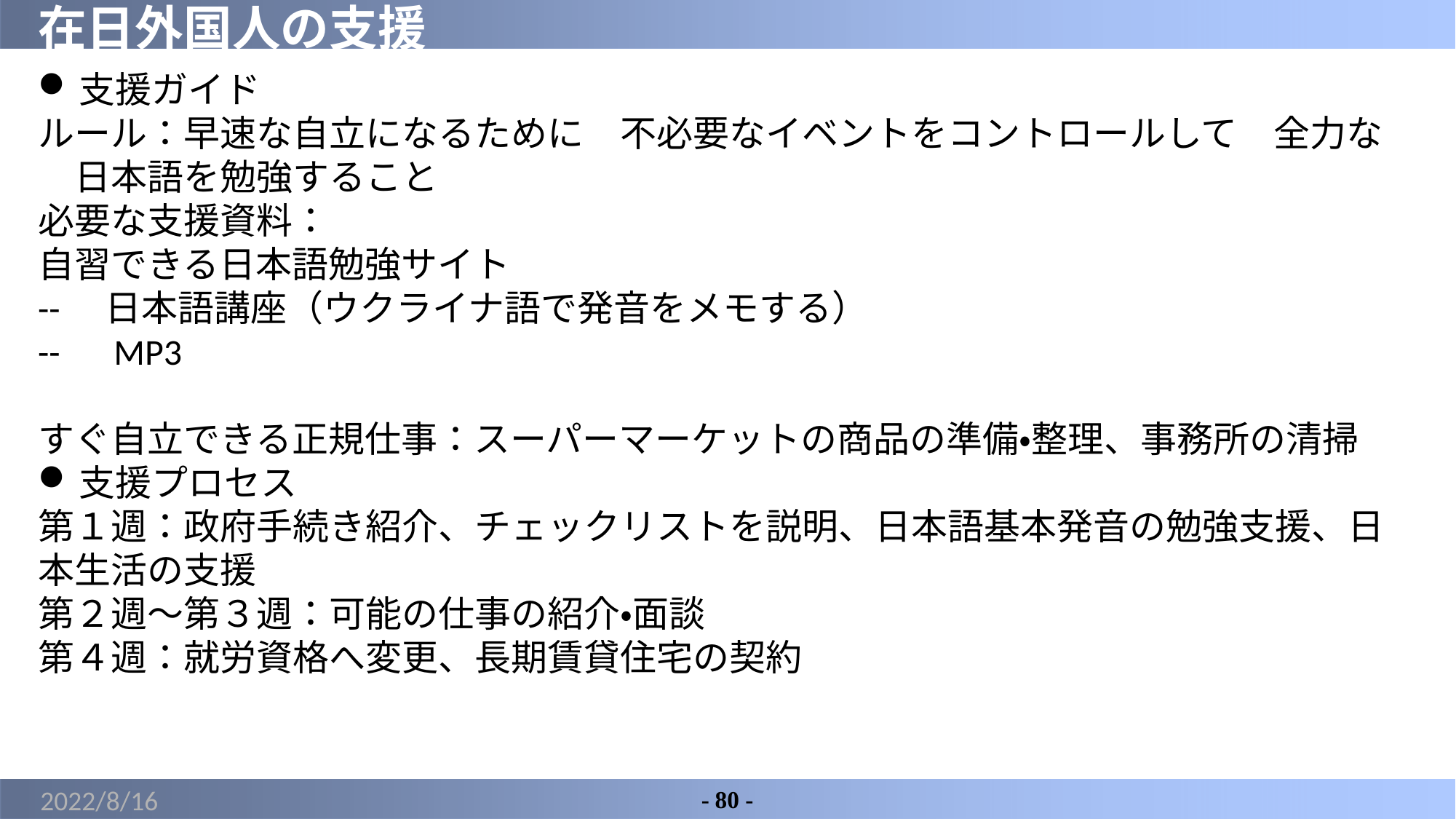

# 在日外国人の支援
支援ガイド
ルール：早速な自立になるために　不必要なイベントをコントロールして　全力な　日本語を勉強すること
必要な支援資料：
自習できる日本語勉強サイト
--　日本語講座（ウクライナ語で発音をメモする）
--　MP3

すぐ自立できる正規仕事：スーパーマーケットの商品の準備・整理、事務所の清掃
支援プロセス
第１週：政府手続き紹介、チェックリストを説明、日本語基本発音の勉強支援、日本生活の支援
第２週～第３週：可能の仕事の紹介・面談
第４週：就労資格へ変更、長期賃貸住宅の契約
2022/8/16
- 80 -